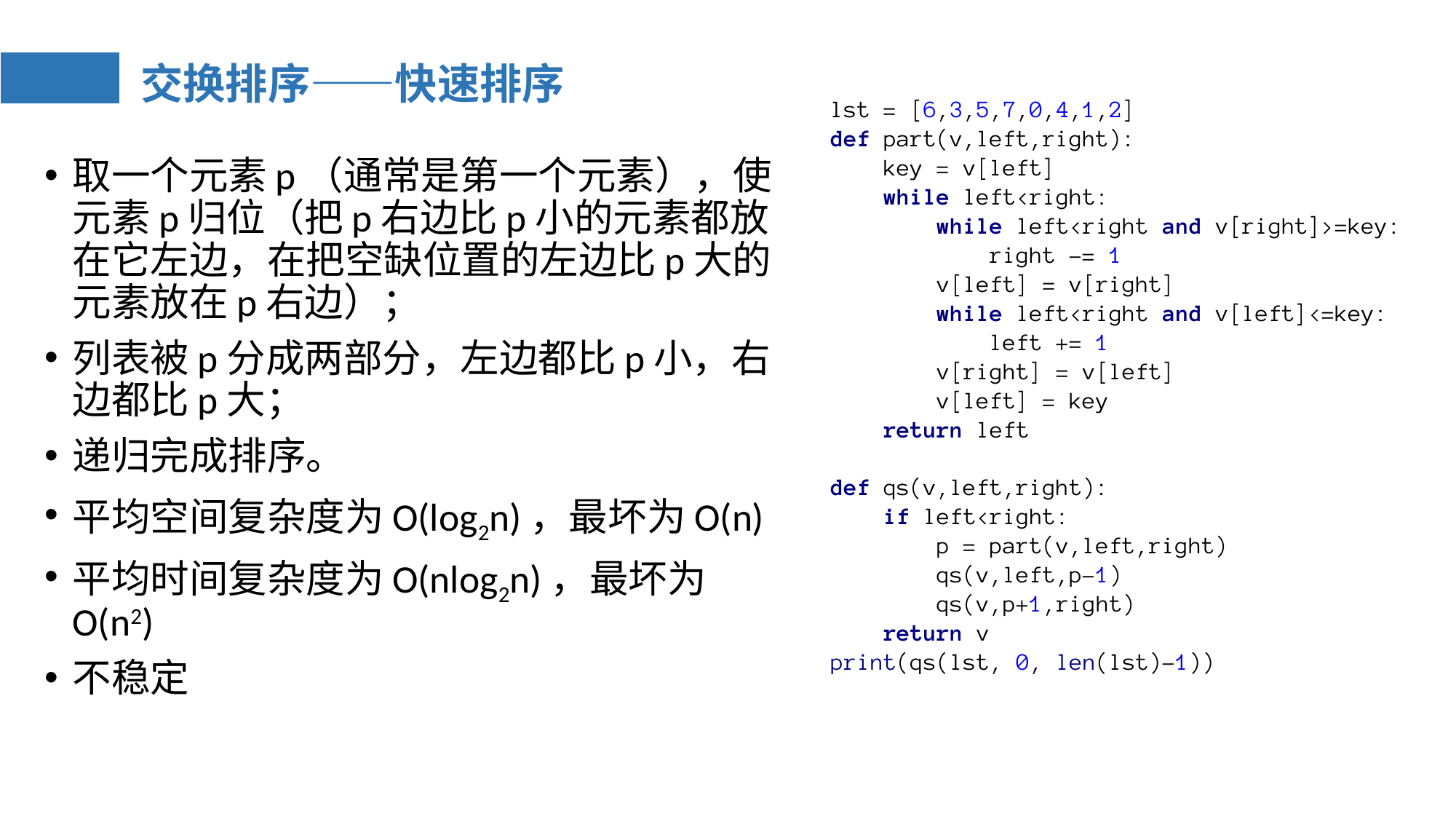

# 交换排序——快速排序
lst = [6,3,5,7,0,4,1,2]
def part(v,left,right):
    key = v[left]
    while left<right:
        while left<right and v[right]>=key:
            right -= 1
        v[left] = v[right]
        while left<right and v[left]<=key:
            left += 1
        v[right] = v[left]
        v[left] = key
    return left
def qs(v,left,right):
    if left<right:
        p = part(v,left,right)
        qs(v,left,p-1)
        qs(v,p+1,right)
    return v
print(qs(lst, 0, len(lst)-1))
取一个元素p（通常是第一个元素），使元素p归位（把p右边比p小的元素都放在它左边，在把空缺位置的左边比p大的元素放在p右边）；
列表被p分成两部分，左边都比p小，右边都比p大；
递归完成排序。
平均空间复杂度为O(log2n)，最坏为O(n)
平均时间复杂度为O(nlog2n)，最坏为O(n2)
不稳定
9